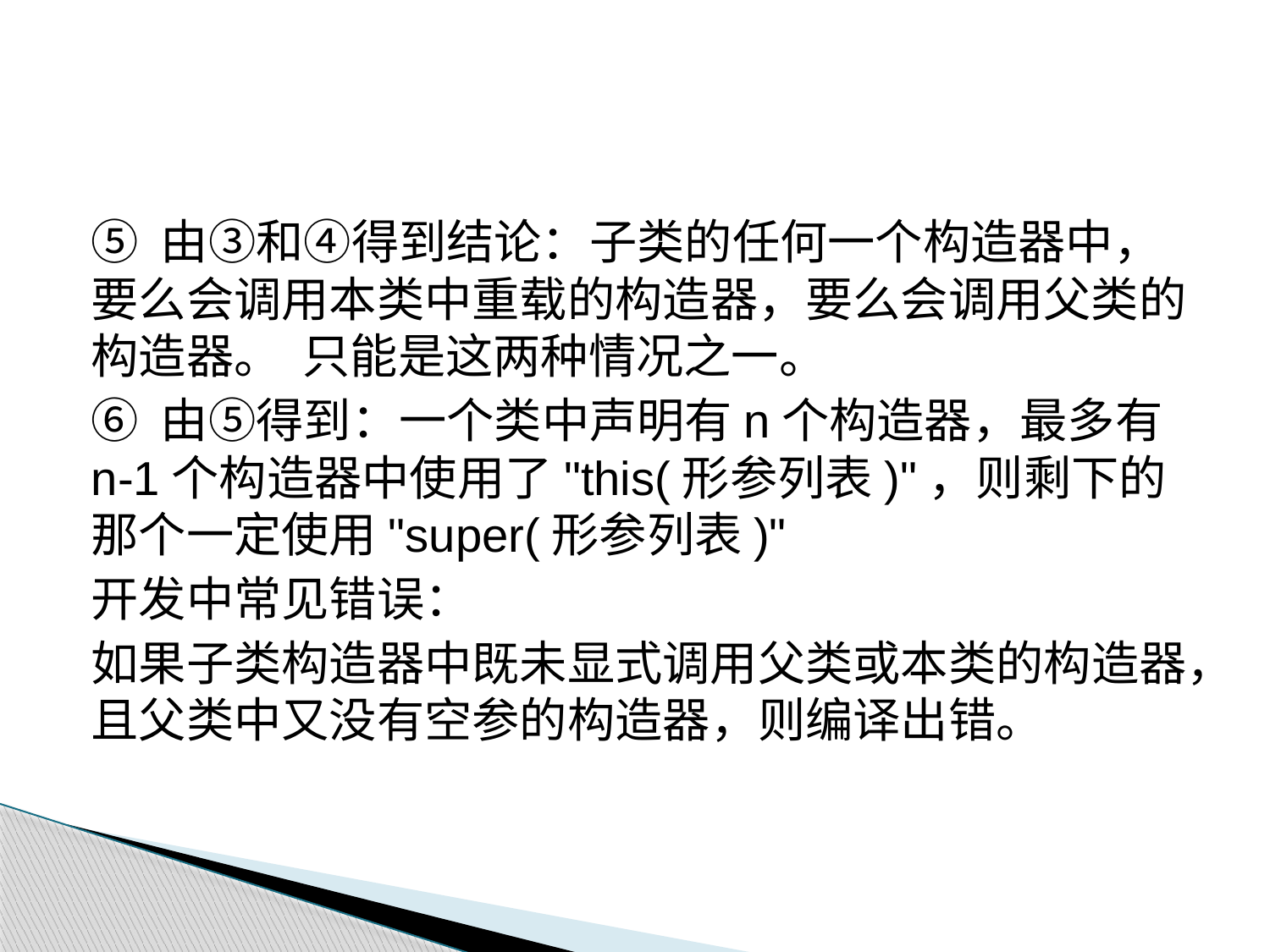

⑤ 由③和④得到结论：子类的任何一个构造器中，要么会调用本类中重载的构造器，要么会调用父类的构造器。  只能是这两种情况之一。
⑥ 由⑤得到：一个类中声明有n个构造器，最多有n-1个构造器中使用了"this(形参列表)"，则剩下的那个一定使用"super(形参列表)"
开发中常见错误：
如果子类构造器中既未显式调用父类或本类的构造器，且父类中又没有空参的构造器，则编译出错。